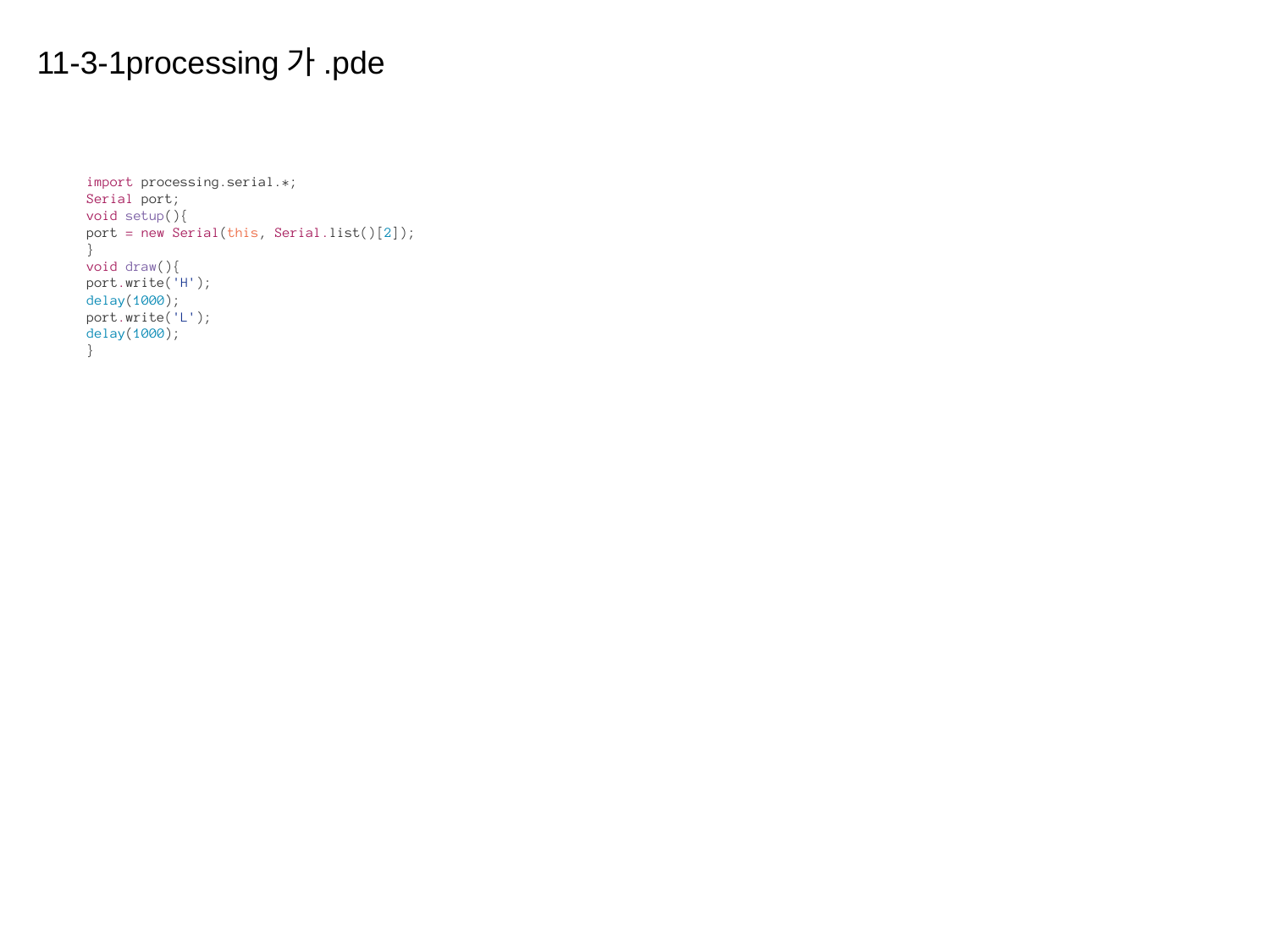

11-3-1processing가.pde
import processing.serial.*;
Serial port;
void setup(){
port = new Serial(this, Serial.list()[2]);
}
void draw(){
port.write('H');
delay(1000);
port.write('L');
delay(1000);
}